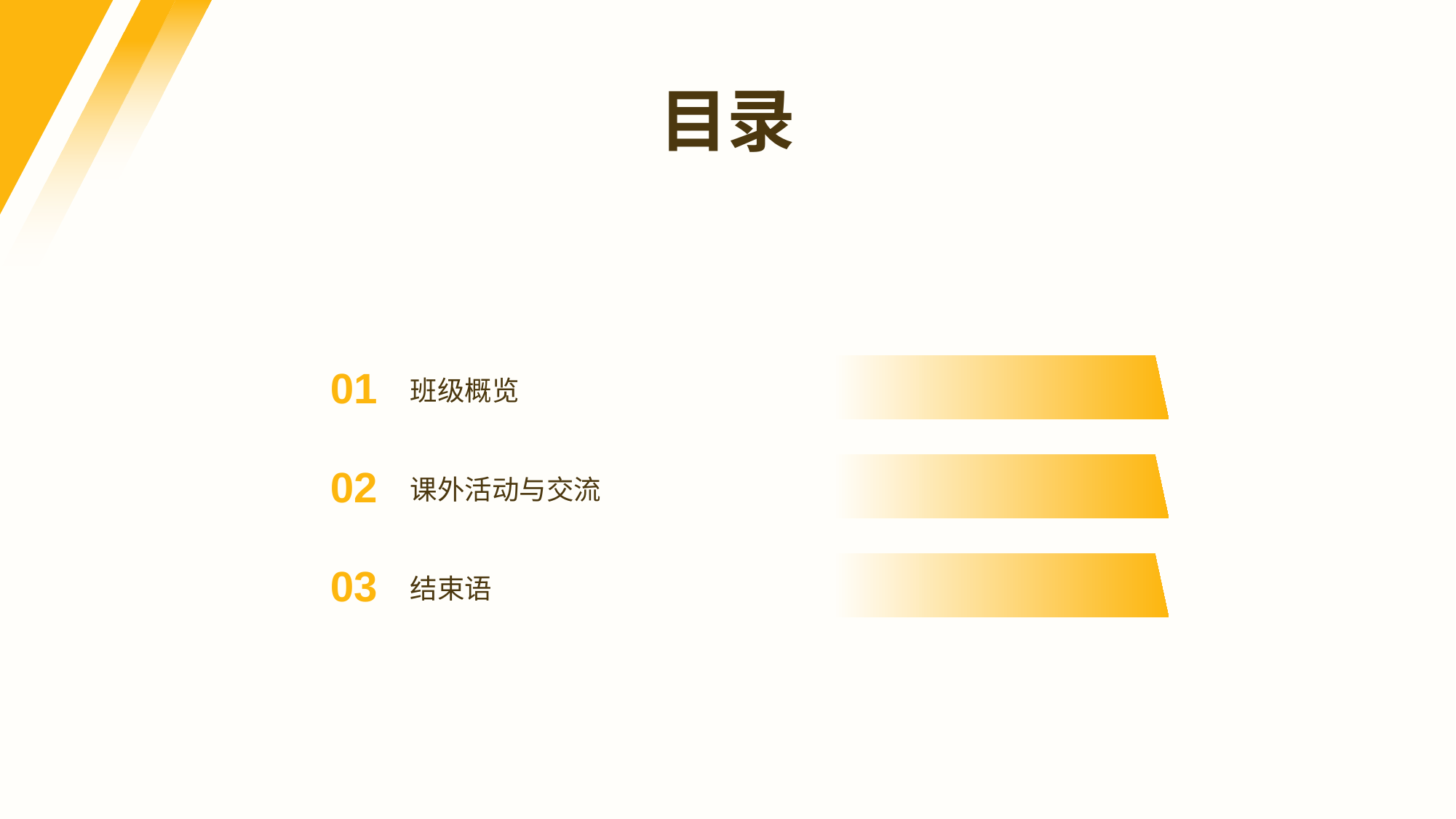

班级概览
目录
班级概览

01
课外活动与交流

02
结束语

03